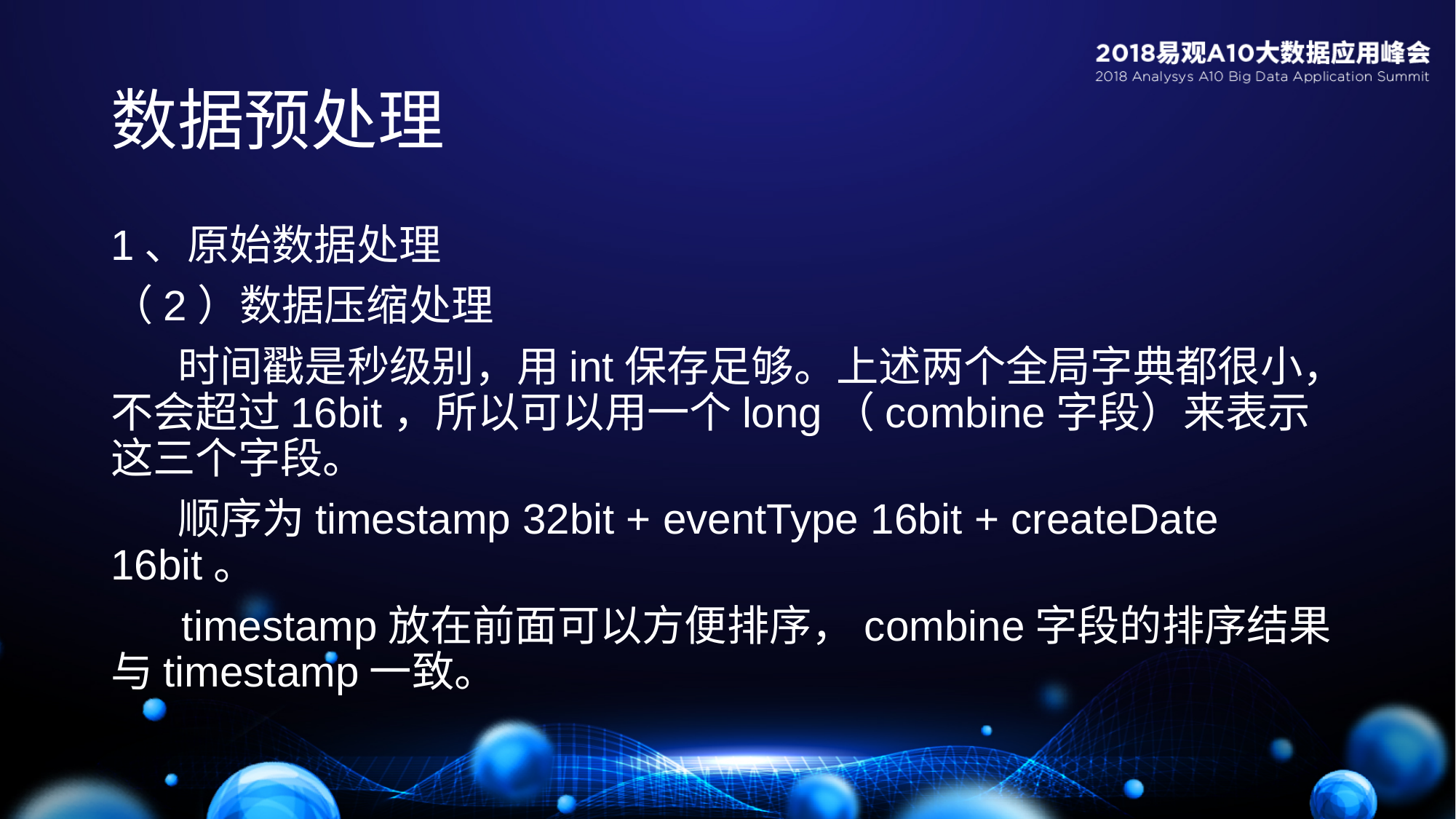

# 数据预处理
1、原始数据处理
（2）数据压缩处理
      时间戳是秒级别，用int保存足够。上述两个全局字典都很小，不会超过16bit，所以可以用一个long（combine字段）来表示这三个字段。
      顺序为timestamp 32bit + eventType 16bit + createDate 16bit。
      timestamp放在前面可以方便排序，combine字段的排序结果与timestamp一致。